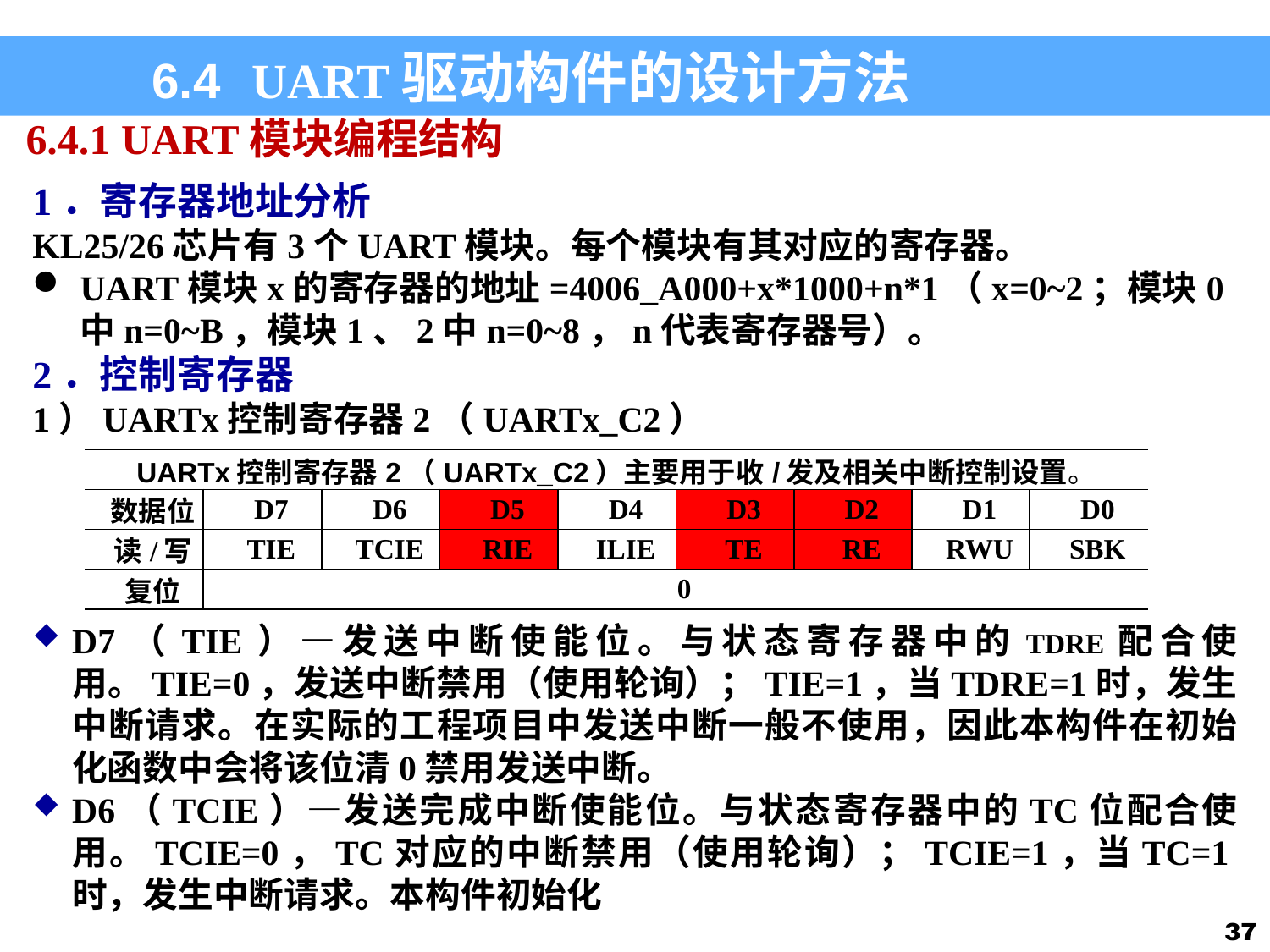

6.4  UART驱动构件的设计方法
6.4.1 UART模块编程结构
1．寄存器地址分析
KL25/26芯片有3个UART模块。每个模块有其对应的寄存器。
UART模块x的寄存器的地址=4006_A000+x*1000+n*1（x=0~2；模块0中n=0~B，模块1、2中n=0~8，n代表寄存器号）。
2．控制寄存器
1）UARTx控制寄存器2（UARTx_C2）
| UARTx控制寄存器2（UARTx\_C2）主要用于收/发及相关中断控制设置。 |  |  |  |  |  |  |  |  |
| --- | --- | --- | --- | --- | --- | --- | --- | --- |
| 数据位 | D7 | D6 | D5 | D4 | D3 | D2 | D1 | D0 |
| 读/写 | TIE | TCIE | RIE | ILIE | TE | RE | RWU | SBK |
| 复位 | 0 |  |  |  |  |  |  |  |
D7（TIE）—发送中断使能位。与状态寄存器中的TDRE配合使用。TIE=0，发送中断禁用（使用轮询）；TIE=1，当TDRE=1时，发生中断请求。在实际的工程项目中发送中断一般不使用，因此本构件在初始化函数中会将该位清0禁用发送中断。
D6（TCIE）—发送完成中断使能位。与状态寄存器中的TC位配合使用。TCIE=0，TC对应的中断禁用（使用轮询）；TCIE=1，当TC=1时，发生中断请求。本构件初始化
37